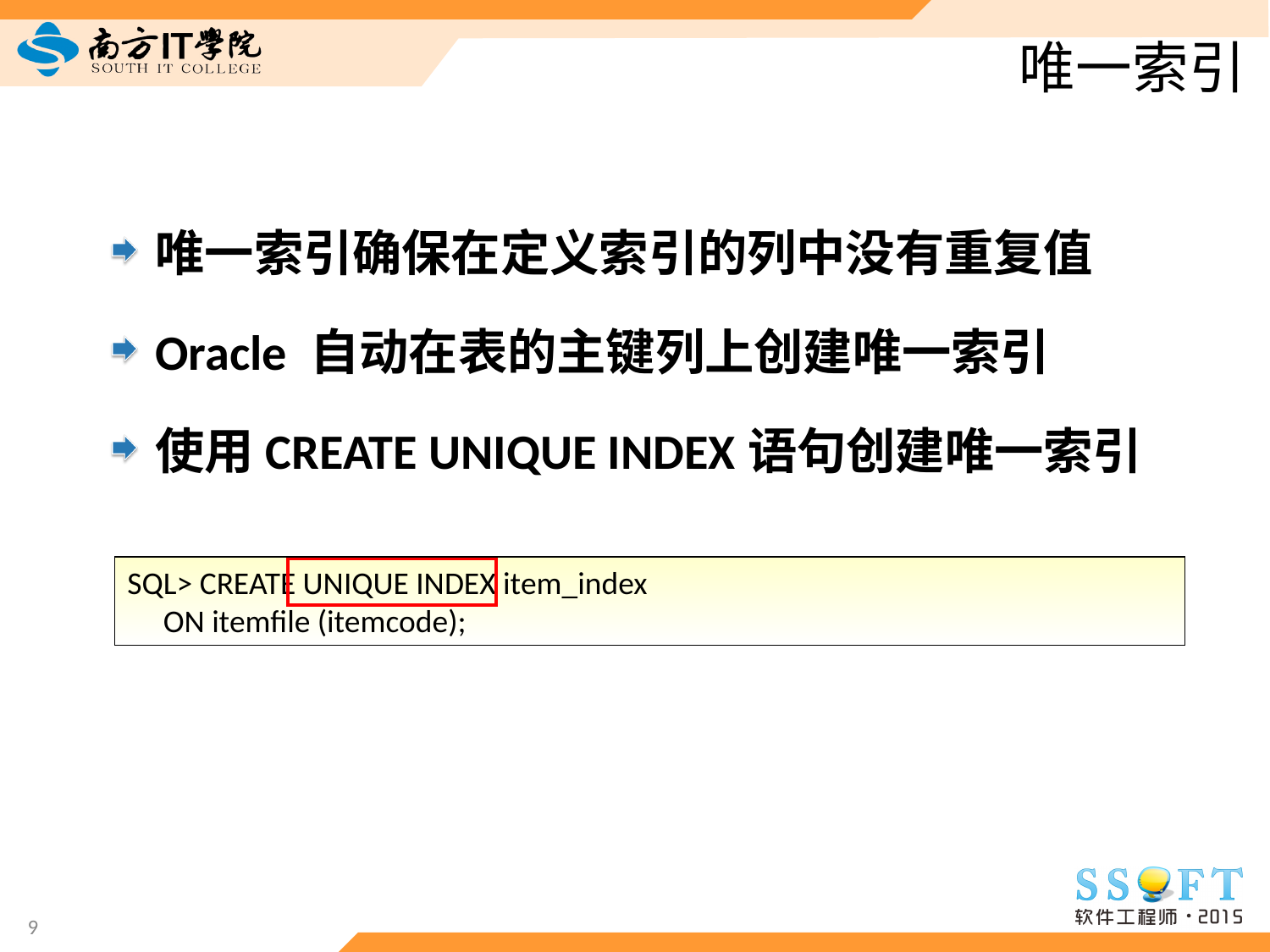

# 唯一索引
唯一索引确保在定义索引的列中没有重复值
Oracle 自动在表的主键列上创建唯一索引
使用CREATE UNIQUE INDEX语句创建唯一索引
SQL> CREATE UNIQUE INDEX item_index
     ON itemfile (itemcode);

9